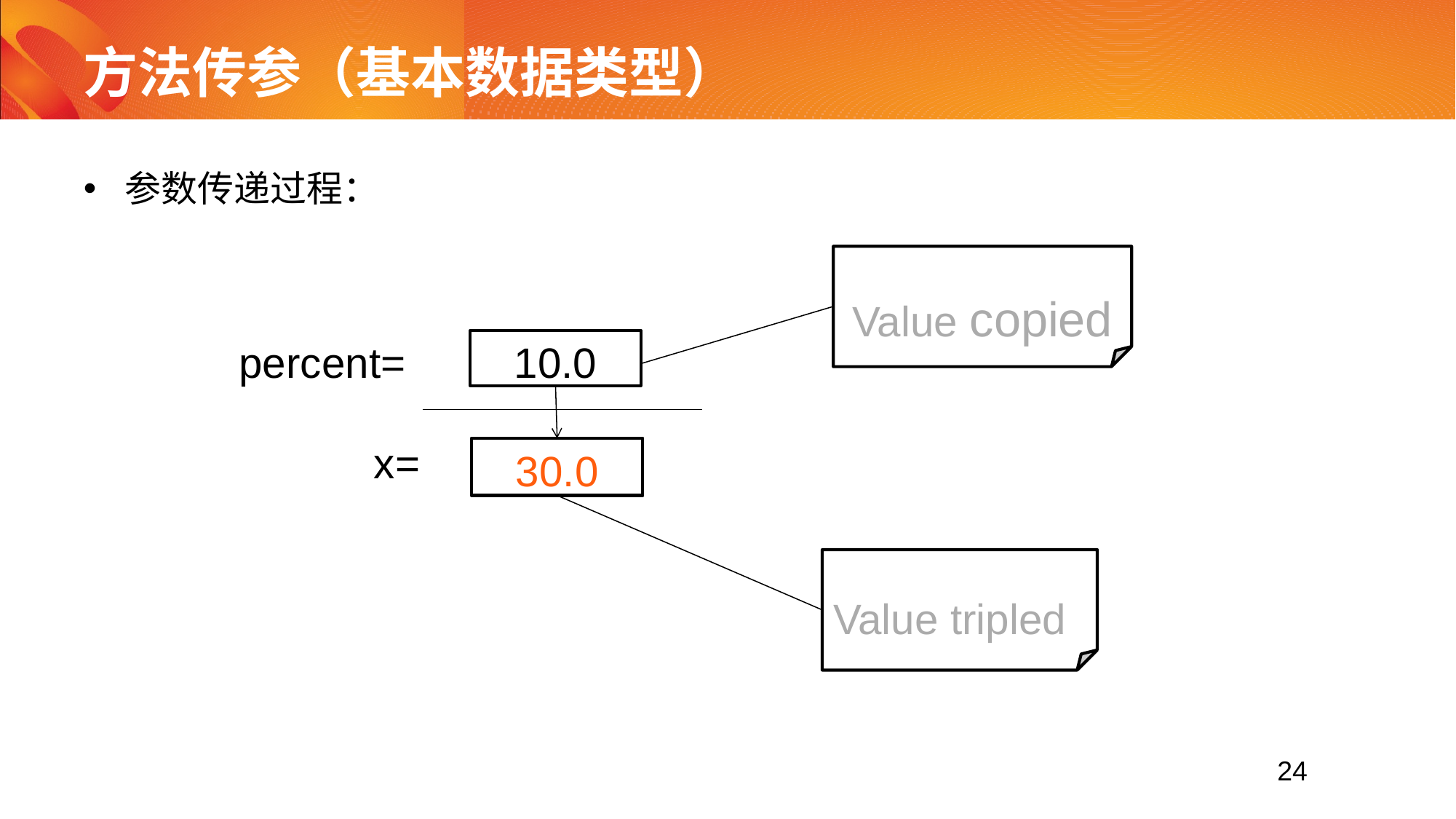

# 方法传参（基本数据类型）
参数传递过程：

Value copied

percent=
10.0
x=
10.0
30.0

Value tripled